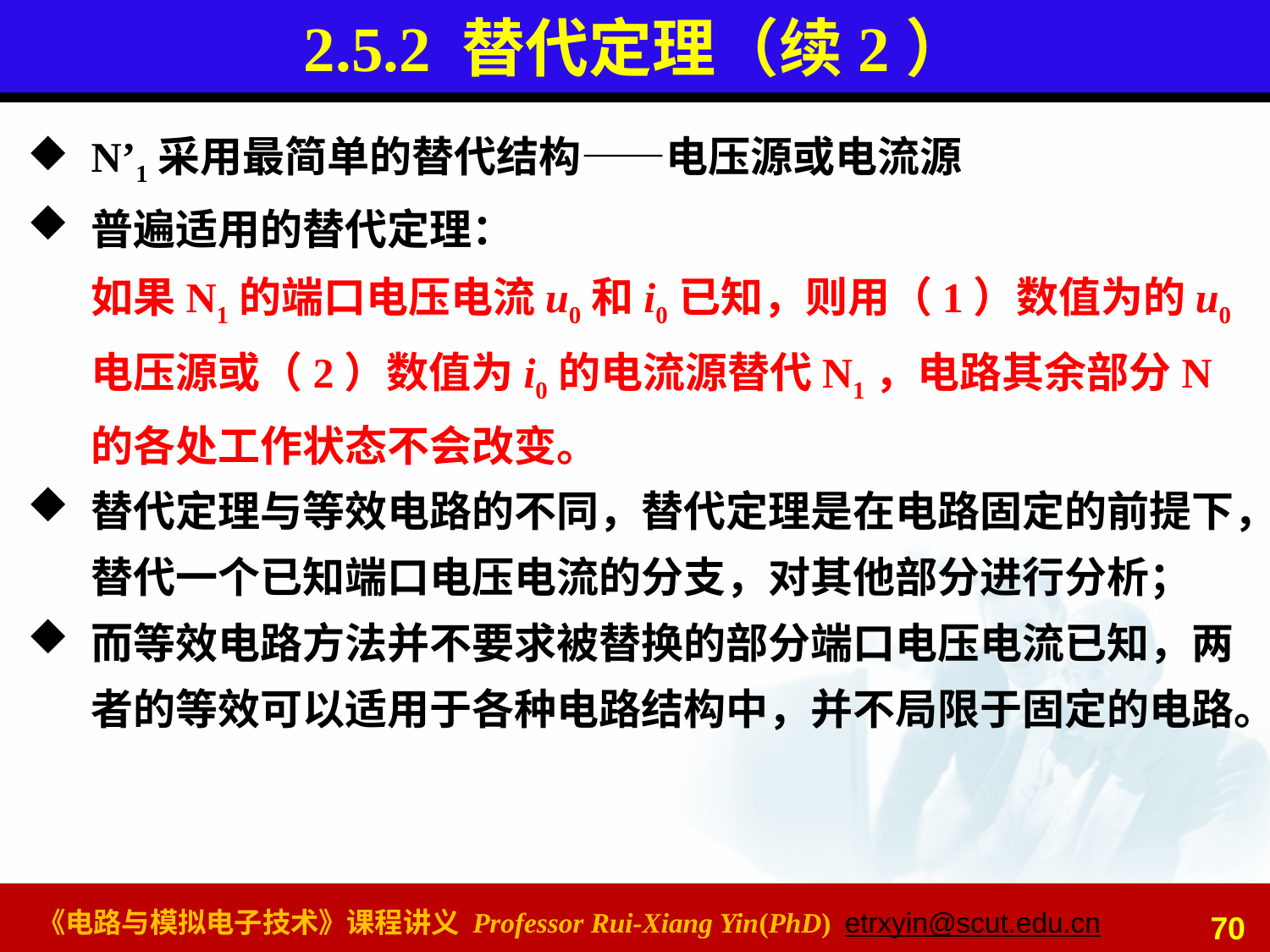

# 2.5.2 替代定理（续2）
N’1采用最简单的替代结构——电压源或电流源
普遍适用的替代定理：
如果N1的端口电压电流u0和i0已知，则用（1）数值为的u0电压源或（2）数值为i0的电流源替代N1，电路其余部分N的各处工作状态不会改变。
替代定理与等效电路的不同，替代定理是在电路固定的前提下，替代一个已知端口电压电流的分支，对其他部分进行分析；
而等效电路方法并不要求被替换的部分端口电压电流已知，两者的等效可以适用于各种电路结构中，并不局限于固定的电路。
70